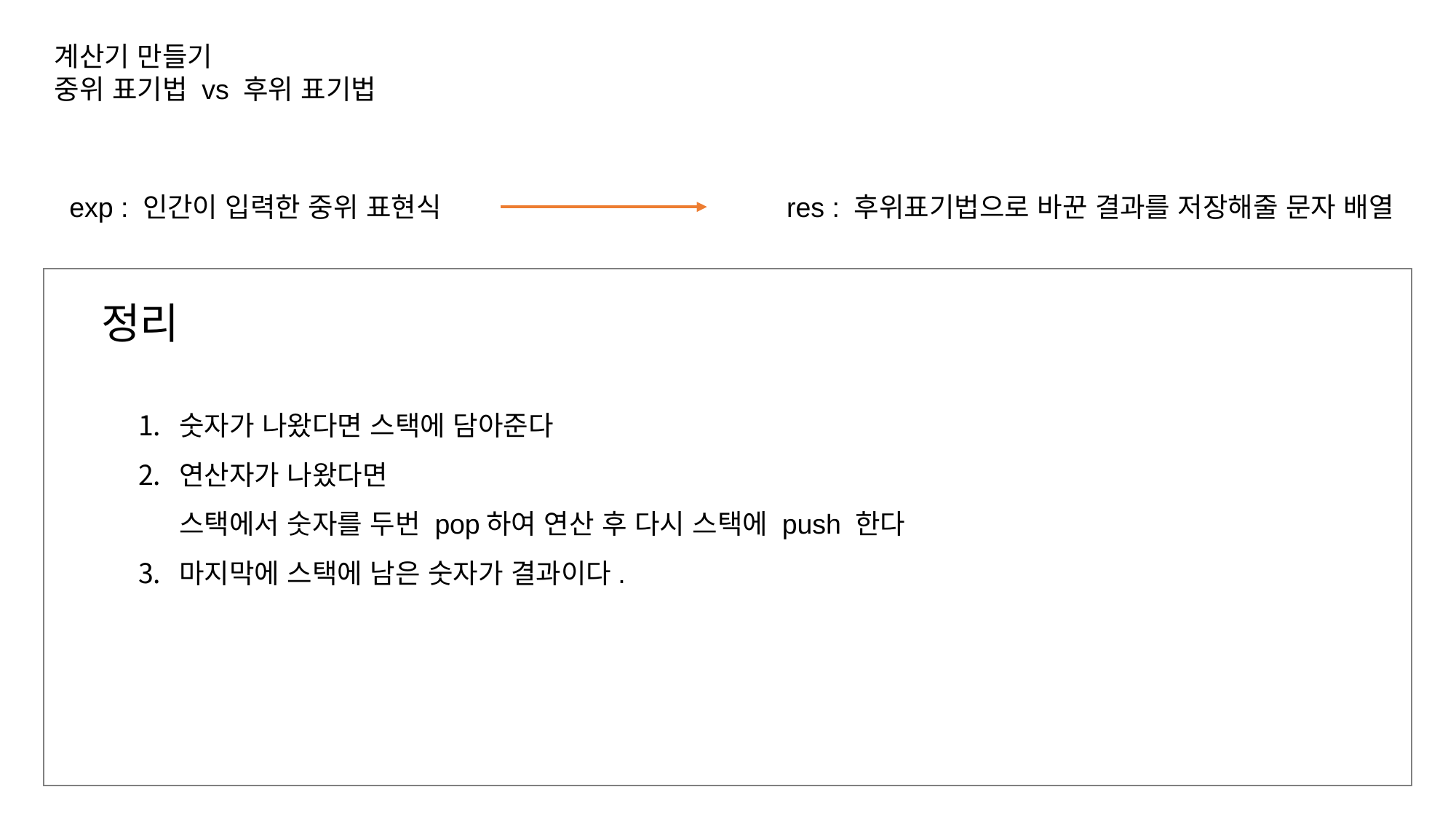

계산기 만들기
중위 표기법 vs 후위 표기법
exp : 인간이 입력한 중위 표현식
res : 후위표기법으로 바꾼 결과를 저장해줄 문자 배열

정리
숫자가 나왔다면 스택에 담아준다
연산자가 나왔다면
스택에서 숫자를 두번 pop하여 연산 후 다시 스택에 push 한다
마지막에 스택에 남은 숫자가 결과이다.